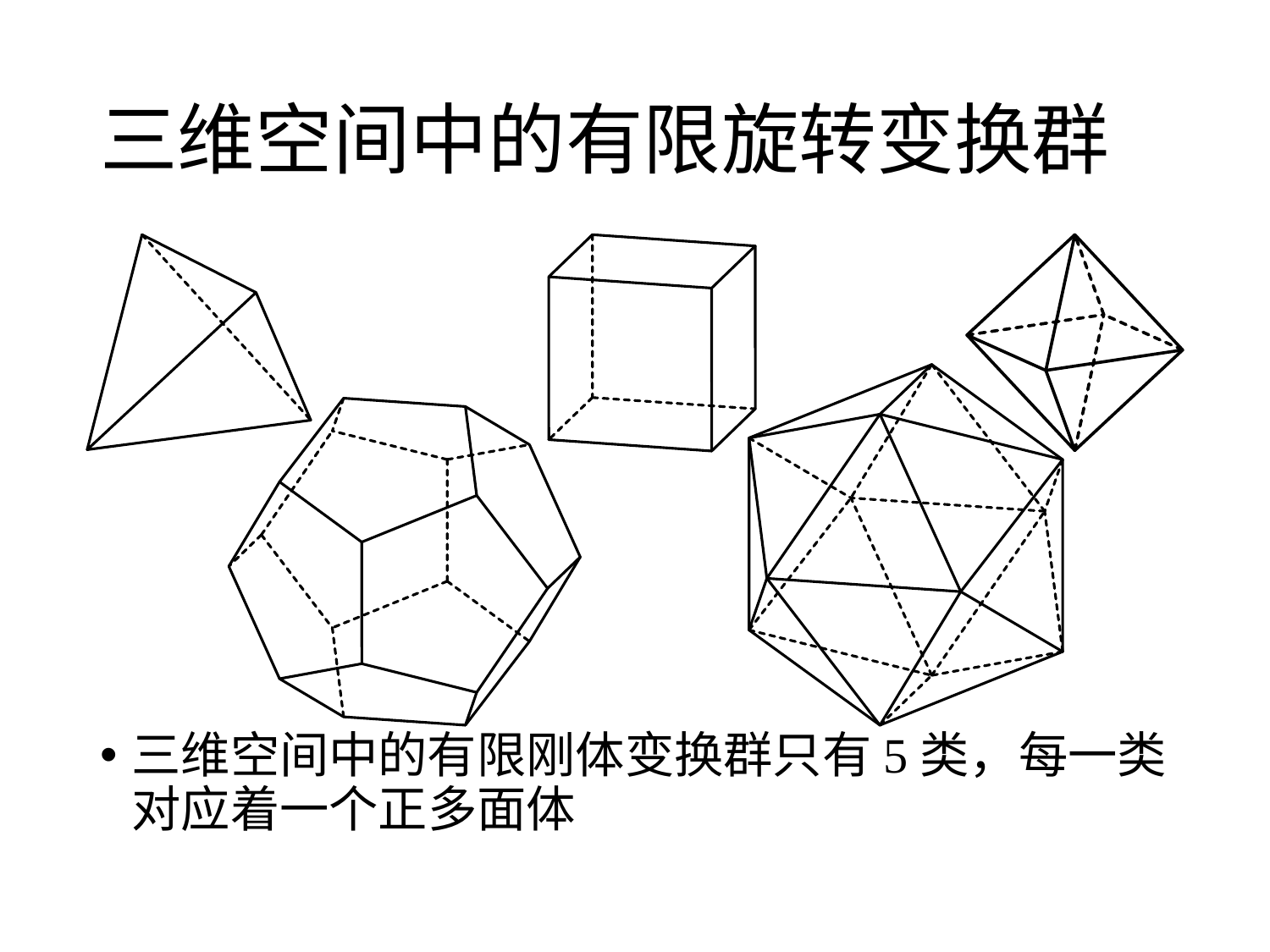

# 三维空间中的有限旋转变换群

三维空间中的有限刚体变换群只有5类，每一类对应着一个正多面体